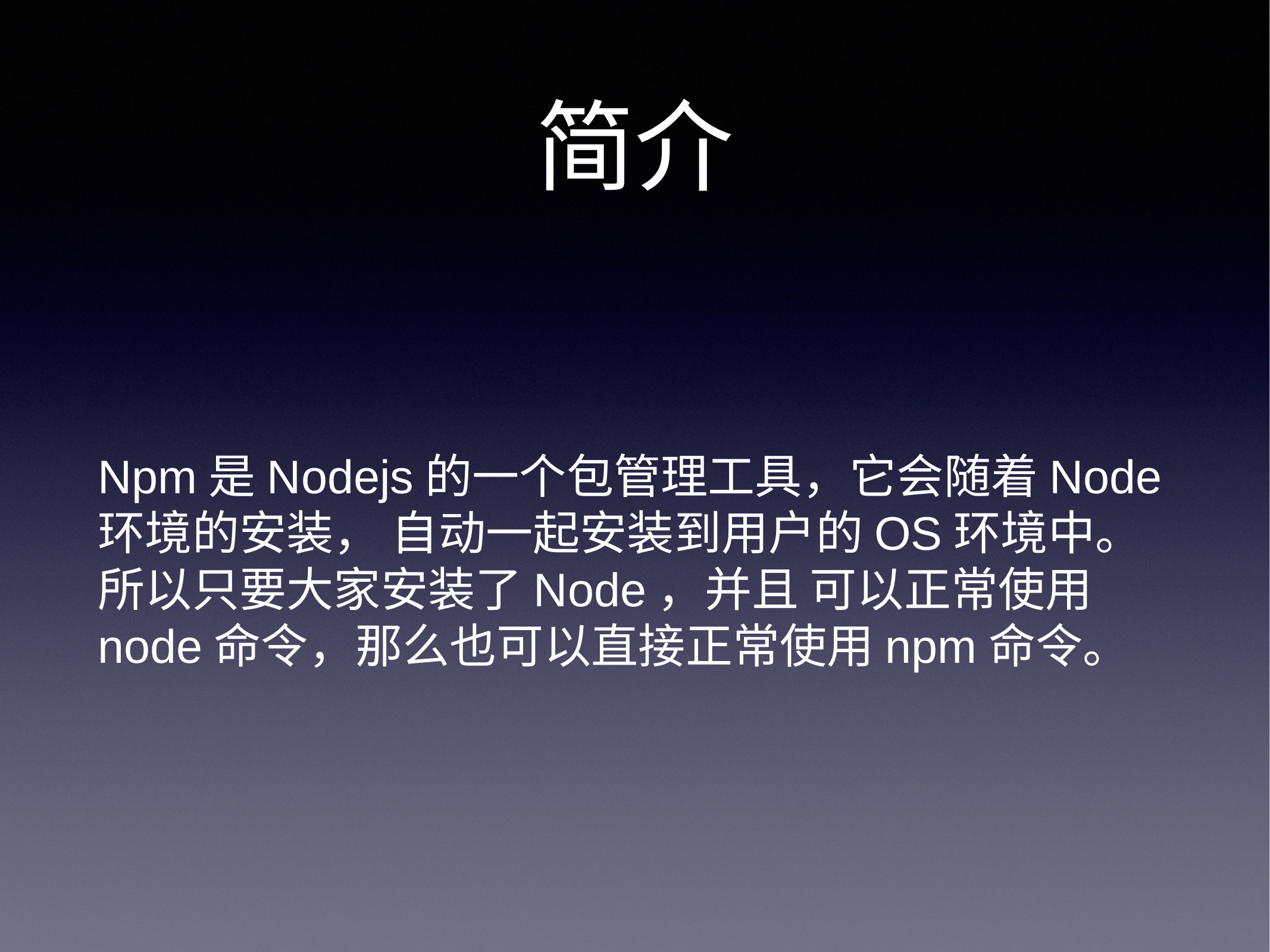

# 简介
Npm是Nodejs的一个包管理工具，它会随着Node环境的安装， 自动一起安装到用户的OS环境中。所以只要大家安装了Node，并且 可以正常使用node命令，那么也可以直接正常使用npm命令。